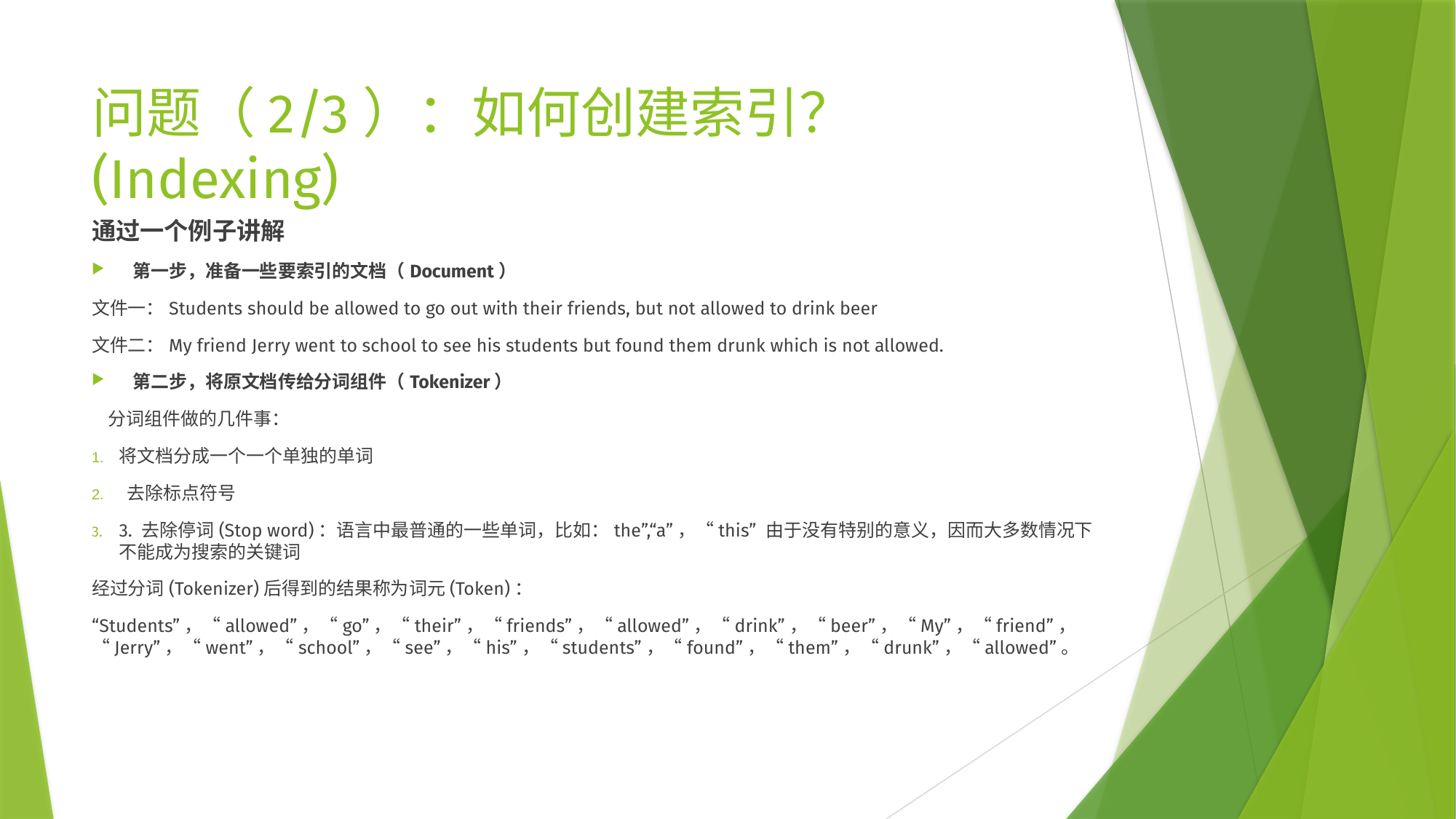

# 问题（2/3）：如何创建索引？(Indexing)
通过一个例子讲解
第一步，准备一些要索引的文档（Document）
文件一：Students should be allowed to go out with their friends, but not allowed to drink beer
文件二：My friend Jerry went to school to see his students but found them drunk which is not allowed.
第二步，将原文档传给分词组件（Tokenizer）
   分词组件做的几件事：
将文档分成一个一个单独的单词
 去除标点符号
3. 去除停词(Stop word)：语言中最普通的一些单词，比如：the”,“a”，“this” 由于没有特别的意义，因而大多数情况下不能成为搜索的关键词
经过分词(Tokenizer)后得到的结果称为词元(Token)：
“Students”，“allowed”，“go”，“their”，“friends”，“allowed”，“drink”，“beer”，“My”，“friend”，“Jerry”，“went”，“school”，“see”，“his”，“students”，“found”，“them”，“drunk”，“allowed”。